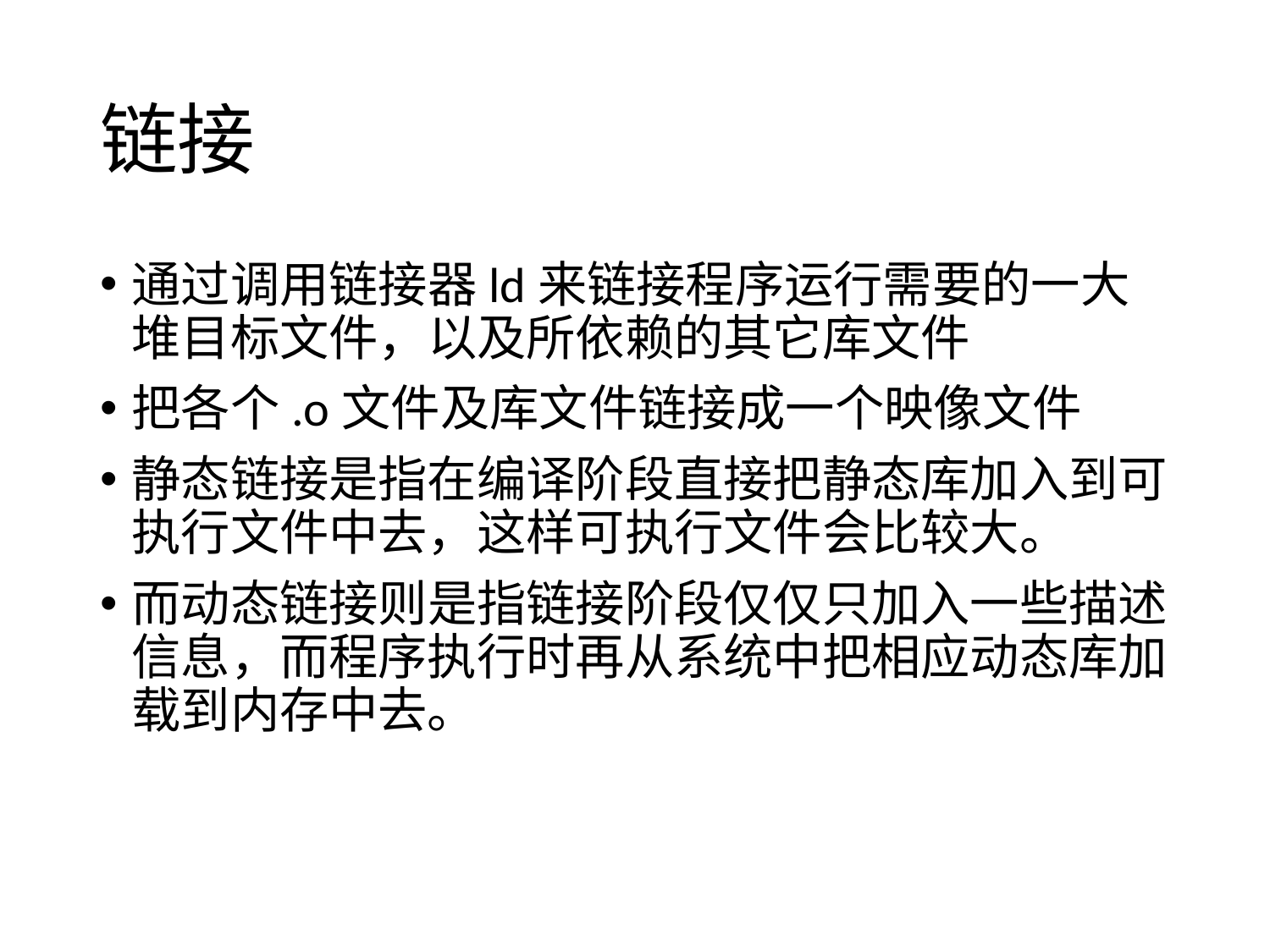

# 链接
通过调用链接器ld来链接程序运行需要的一大堆目标文件，以及所依赖的其它库文件
把各个.o文件及库文件链接成一个映像文件
静态链接是指在编译阶段直接把静态库加入到可执行文件中去，这样可执行文件会比较大。
而动态链接则是指链接阶段仅仅只加入一些描述信息，而程序执行时再从系统中把相应动态库加载到内存中去。